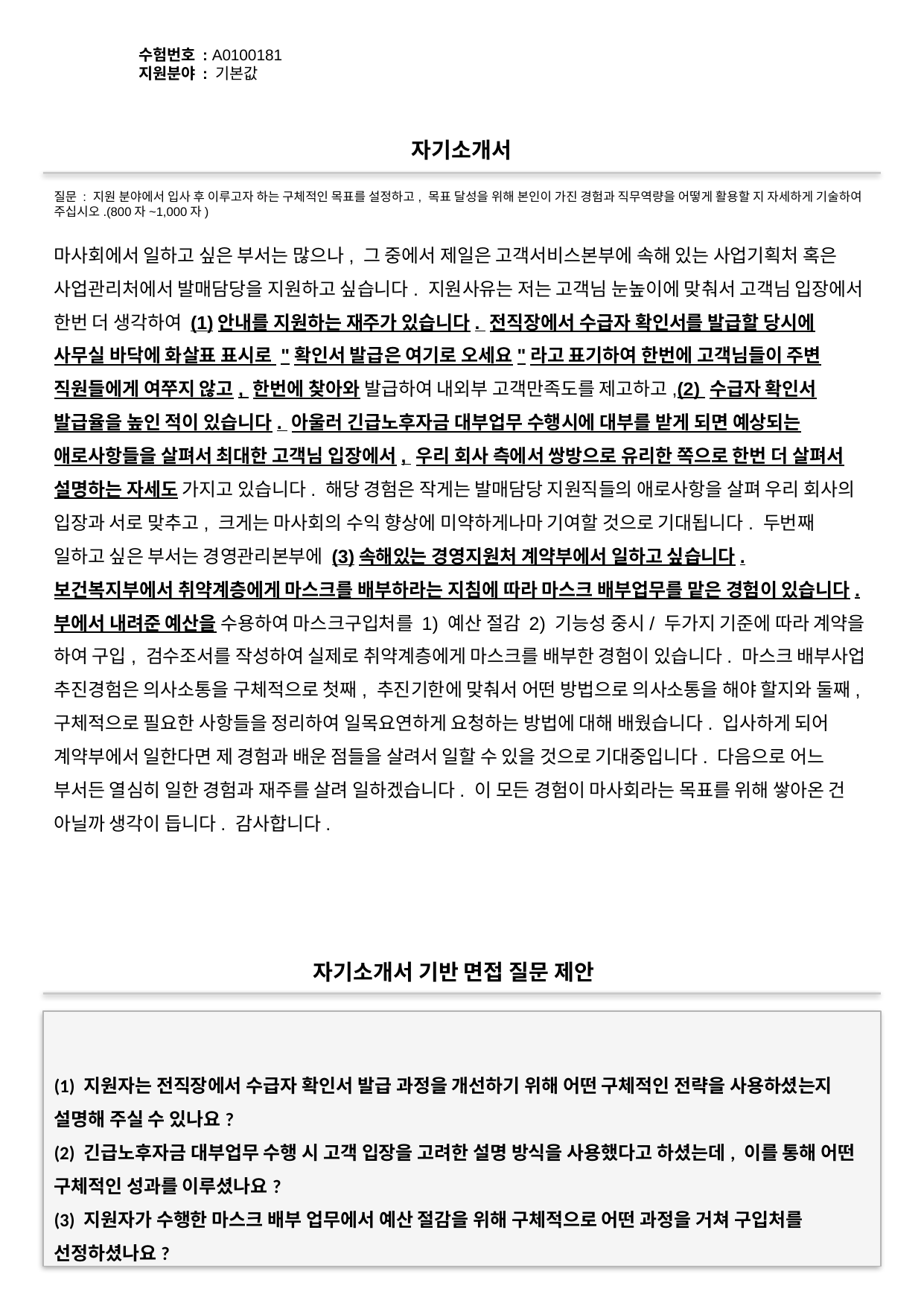

수험번호 : A0100181
지원분야 : 기본값
#

자기소개서

질문 : 지원 분야에서 입사 후 이루고자 하는 구체적인 목표를 설정하고, 목표 달성을 위해 본인이 가진 경험과 직무역량을 어떻게 활용할 지 자세하게 기술하여 주십시오.(800자~1,000자)

마사회에서 일하고 싶은 부서는 많으나, 그 중에서 제일은 고객서비스본부에 속해 있는 사업기획처 혹은 사업관리처에서 발매담당을 지원하고 싶습니다. 지원사유는 저는 고객님 눈높이에 맞춰서 고객님 입장에서 한번 더 생각하여 (1)안내를 지원하는 재주가 있습니다. 전직장에서 수급자 확인서를 발급할 당시에 사무실 바닥에 화살표 표시로 "확인서 발급은 여기로 오세요"라고 표기하여 한번에 고객님들이 주변 직원들에게 여쭈지 않고, 한번에 찾아와 발급하여 내외부 고객만족도를 제고하고,(2) 수급자 확인서 발급율을 높인 적이 있습니다. 아울러 긴급노후자금 대부업무 수행시에 대부를 받게 되면 예상되는 애로사항들을 살펴서 최대한 고객님 입장에서, 우리 회사 측에서 쌍방으로 유리한 쪽으로 한번 더 살펴서 설명하는 자세도 가지고 있습니다. 해당 경험은 작게는 발매담당 지원직들의 애로사항을 살펴 우리 회사의 입장과 서로 맞추고, 크게는 마사회의 수익 향상에 미약하게나마 기여할 것으로 기대됩니다. 두번째 일하고 싶은 부서는 경영관리본부에 (3)속해있는 경영지원처 계약부에서 일하고 싶습니다. 보건복지부에서 취약계층에게 마스크를 배부하라는 지침에 따라 마스크 배부업무를 맡은 경험이 있습니다. 부에서 내려준 예산을 수용하여 마스크구입처를 1) 예산 절감 2) 기능성 중시/ 두가지 기준에 따라 계약을 하여 구입, 검수조서를 작성하여 실제로 취약계층에게 마스크를 배부한 경험이 있습니다. 마스크 배부사업 추진경험은 의사소통을 구체적으로 첫째, 추진기한에 맞춰서 어떤 방법으로 의사소통을 해야 할지와 둘째, 구체적으로 필요한 사항들을 정리하여 일목요연하게 요청하는 방법에 대해 배웠습니다. 입사하게 되어 계약부에서 일한다면 제 경험과 배운 점들을 살려서 일할 수 있을 것으로 기대중입니다. 다음으로 어느 부서든 열심히 일한 경험과 재주를 살려 일하겠습니다. 이 모든 경험이 마사회라는 목표를 위해 쌓아온 건 아닐까 생각이 듭니다. 감사합니다.

자기소개서 기반 면접 질문 제안

(1) 지원자는 전직장에서 수급자 확인서 발급 과정을 개선하기 위해 어떤 구체적인 전략을 사용하셨는지 설명해 주실 수 있나요?
(2) 긴급노후자금 대부업무 수행 시 고객 입장을 고려한 설명 방식을 사용했다고 하셨는데, 이를 통해 어떤 구체적인 성과를 이루셨나요?
(3) 지원자가 수행한 마스크 배부 업무에서 예산 절감을 위해 구체적으로 어떤 과정을 거쳐 구입처를 선정하셨나요?